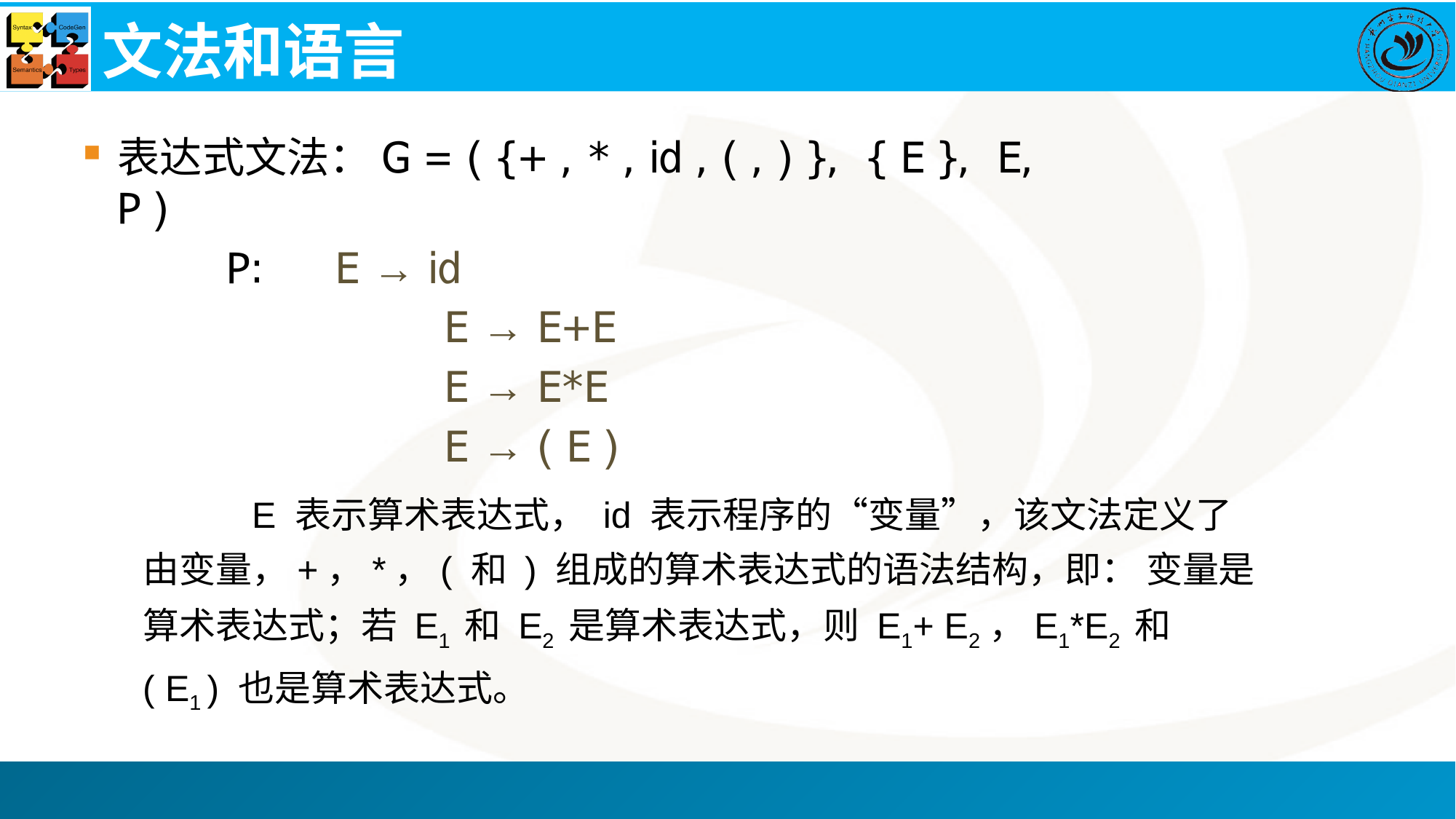

# 文法和语言
表达式文法：G = ( {+ , * , id , ( , ) },  { E },  E, P )
	  	P:	E → id
				E → E+E
				E → E*E
				E → ( E )
		E 表示算术表达式， id 表示程序的“变量”，该文法定义了由变量，+，*，( 和 ) 组成的算术表达式的语法结构，即： 变量是算术表达式；若 E1 和 E2 是算术表达式，则 E1+ E2，E1*E2 和 ( E1 ) 也是算术表达式。
45